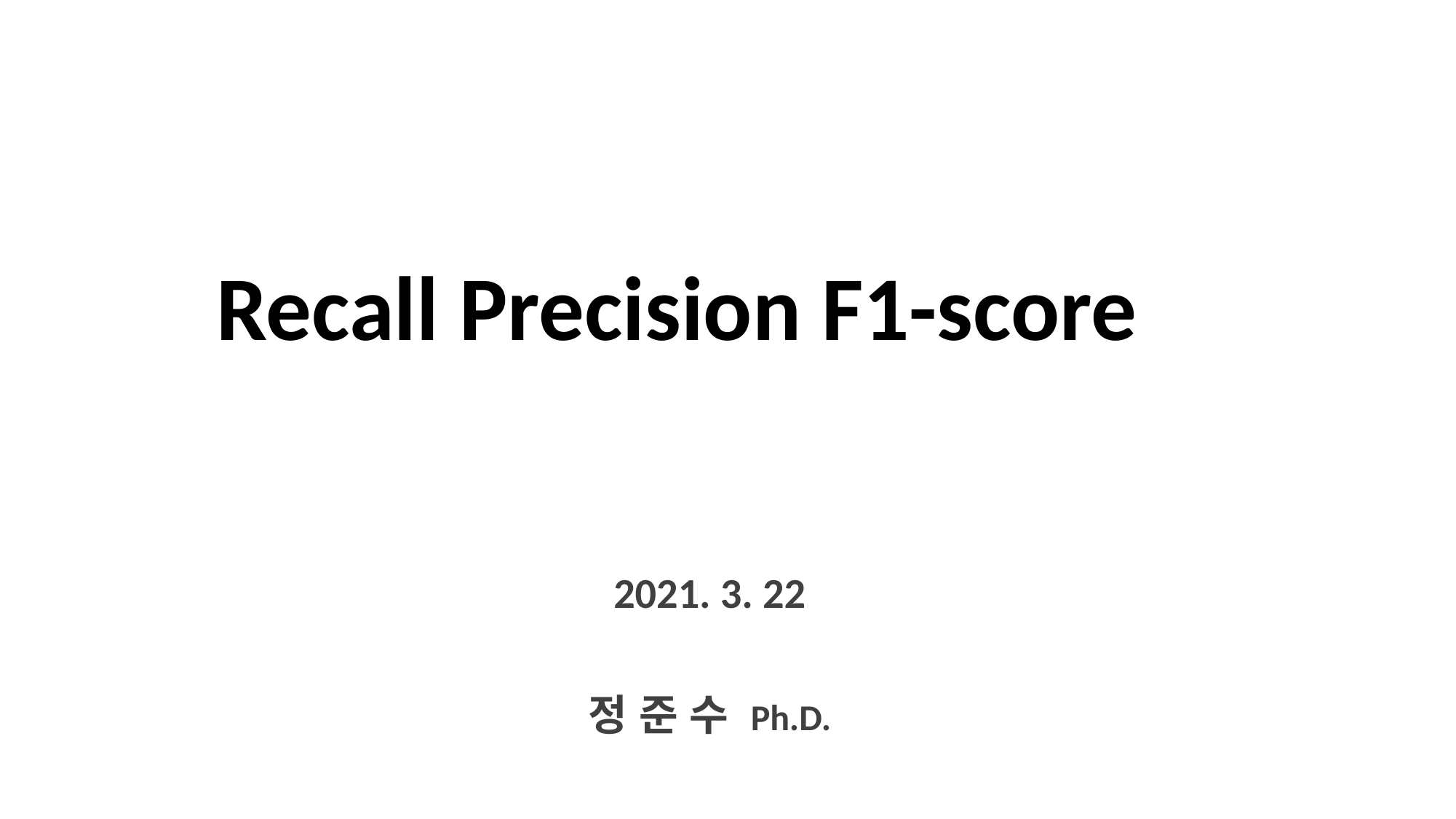

# Recall Precision F1-score

2021. 3. 22

정 준 수 Ph.D.